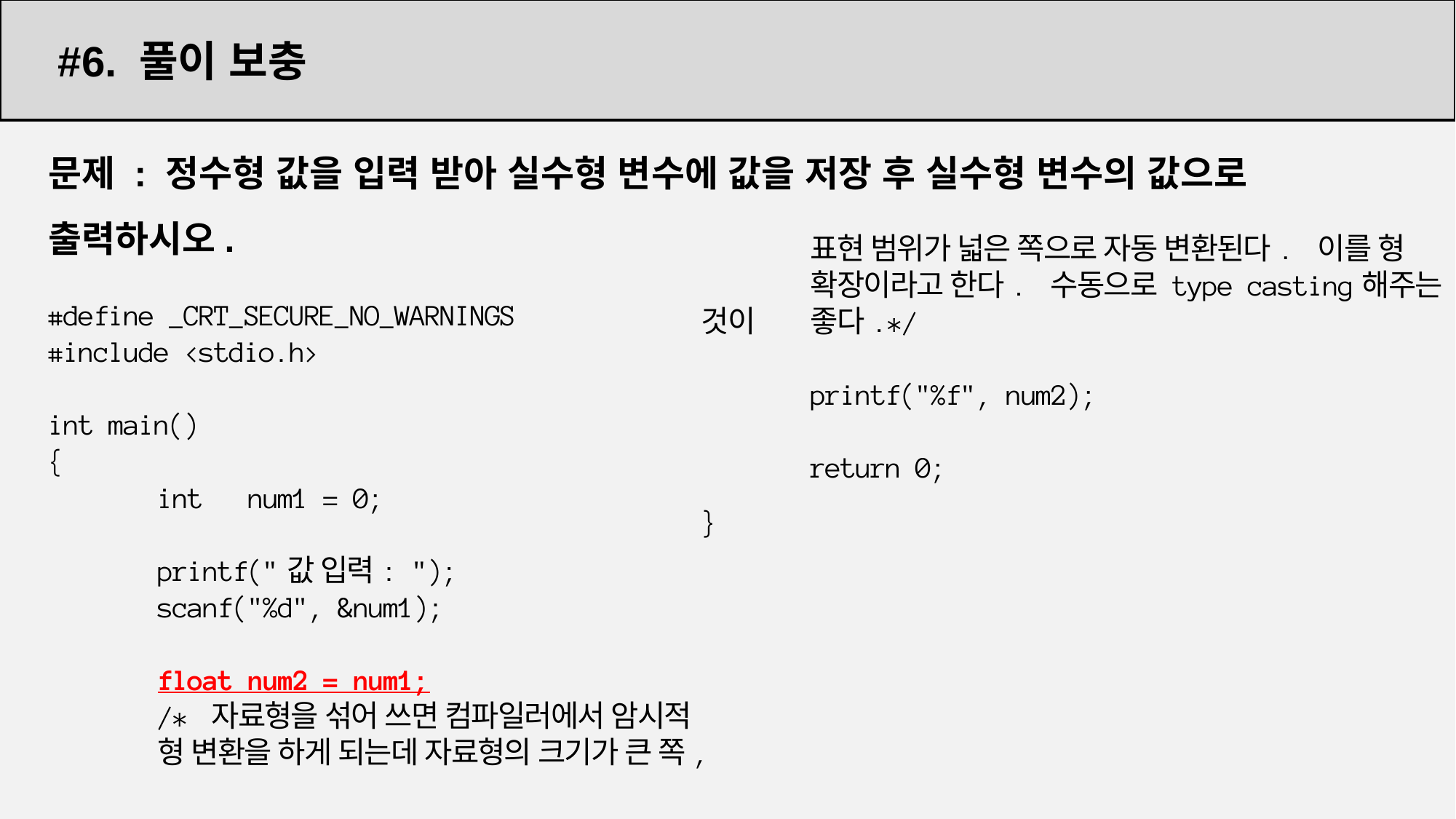

#6. 풀이 보충
문제 : 정수형 값을 입력 받아 실수형 변수에 값을 저장 후 실수형 변수의 값으로 출력하시오.

#define _CRT_SECURE_NO_WARNINGS
#include <stdio.h>

int main()
{
	int   num1 = 0;

	printf("값 입력: ");
	scanf("%d", &num1);

	float num2 = num1;
	/* 자료형을 섞어 쓰면 컴파일러에서 암시적
	형 변환을 하게 되는데 자료형의 크기가 큰 쪽,

	표현 범위가 넓은 쪽으로 자동 변환된다. 이를 형
	확장이라고 한다. 수동으로 type casting해주는 것이 	좋다.*/

	printf("%f", num2);

	return 0;
}